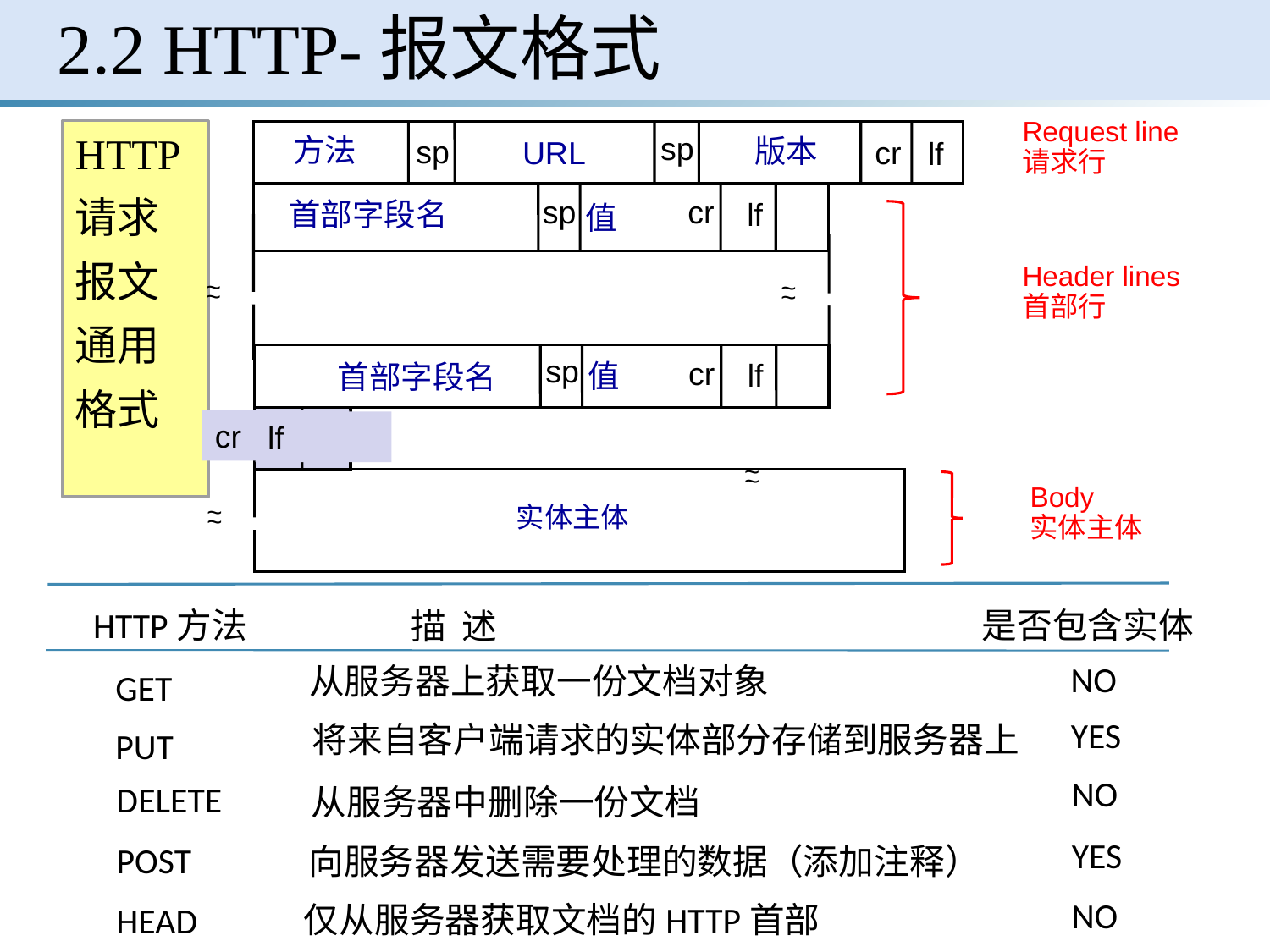

# 2.2 HTTP-报文格式
Request line
请求行

sp
方法
版本
sp
cr
URL
lf

cr
lf
首部字段名
值
sp

Header lines
首部行
~
~

~
~

cr
lf
值
sp
首部字段名

cr
lf
~
~

Body
实体主体
~
~

实体主体
HTTP
请求
报文
通用
格式
HTTP方法
是否包含实体
描  述
NO
从服务器上获取一份文档对象
GET
YES
将来自客户端请求的实体部分存储到服务器上
PUT
NO
DELETE
从服务器中删除一份文档
YES
POST
向服务器发送需要处理的数据（添加注释）
NO
仅从服务器获取文档的HTTP首部
HEAD